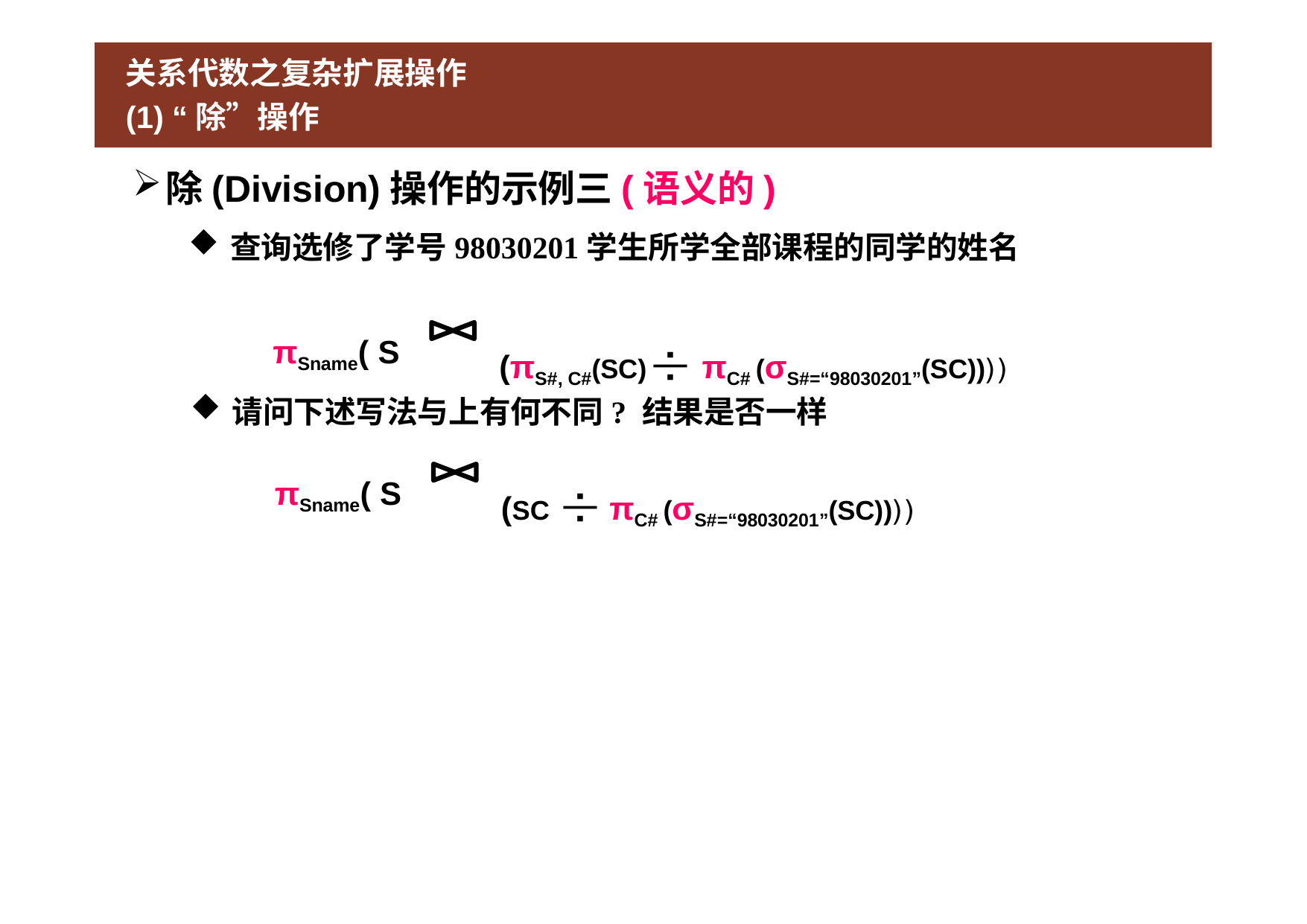

关系代数之复杂扩展操作
(1) “除”操作
除(Division)操作的示例三(语义的)
查询选修了学号98030201学生所学全部课程的同学的姓名
(πS#, C#(SC)÷πC# (σS#=“98030201”(SC))))
πSname( S

请问下述写法与上有何不同? 结果是否一样
(SC ÷πC# (σS#=“98030201”(SC))))
πSname( S